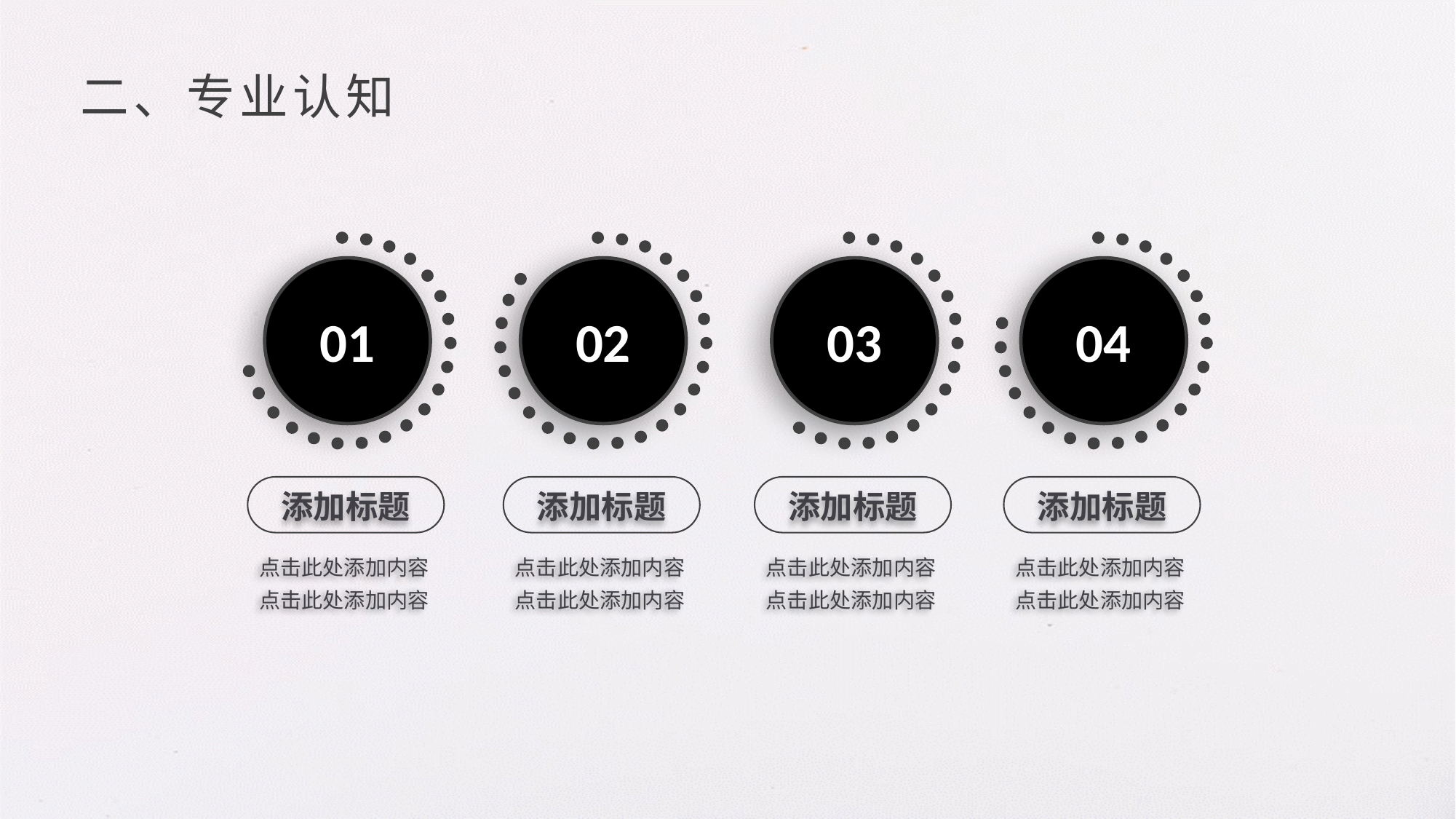

二、专业认知

01
02
03
04

添加标题
添加标题
添加标题
添加标题
点击此处添加内容
点击此处添加内容
点击此处添加内容
点击此处添加内容
点击此处添加内容
点击此处添加内容
点击此处添加内容
点击此处添加内容